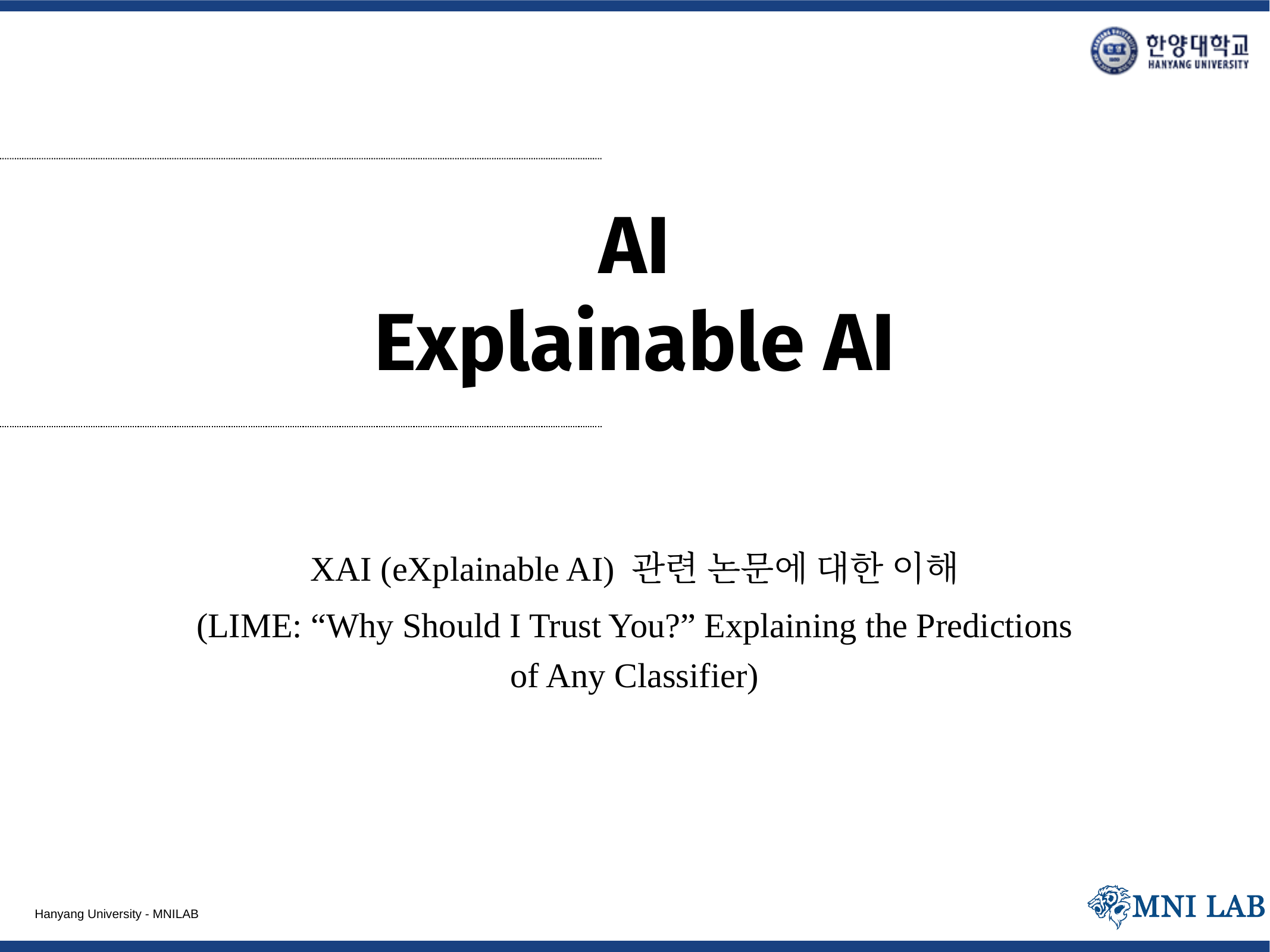

# AI Explainable AI
XAI (eXplainable AI) 관련 논문에 대한 이해
(LIME: “Why Should I Trust You?” Explaining the Predictions of Any Classifier)